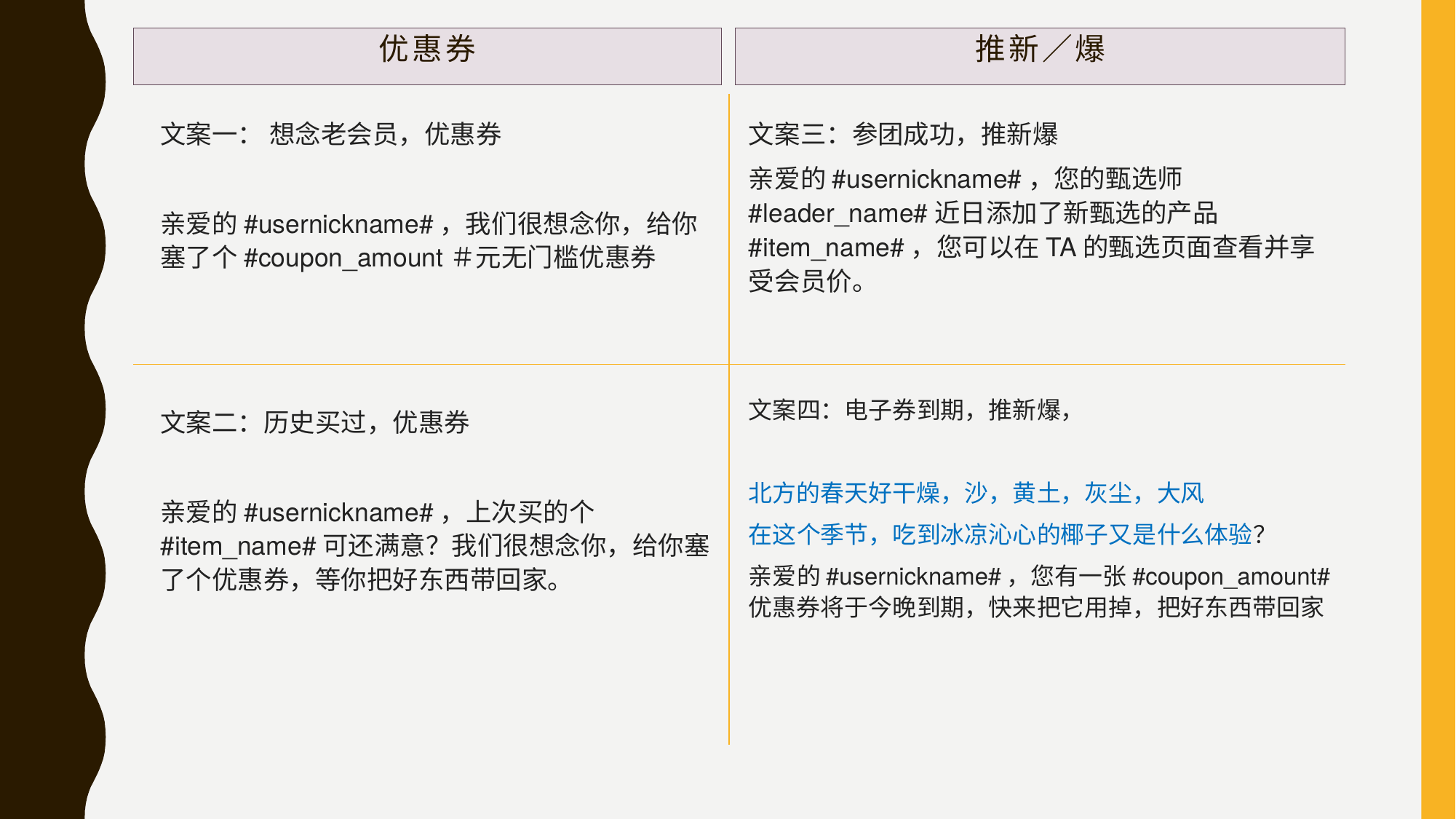

# 优惠券
推新／爆
文案三：参团成功，推新爆
亲爱的#usernickname#，您的甄选师#leader_name#近日添加了新甄选的产品 #item_name#，您可以在TA的甄选页面查看并享受会员价。

文案一： 想念老会员，优惠券

亲爱的#usernickname#，我们很想念你，给你塞了个#coupon_amount＃元无门槛优惠券

文案四：电子券到期，推新爆，

北方的春天好干燥，沙，黄土，灰尘，大风
在这个季节，吃到冰凉沁心的椰子又是什么体验？
亲爱的#usernickname#，您有一张#coupon_amount#优惠券将于今晚到期，快来把它用掉，把好东西带回家
文案二：历史买过，优惠券

亲爱的#usernickname#，上次买的个#item_name#可还满意？我们很想念你，给你塞了个优惠券，等你把好东西带回家。